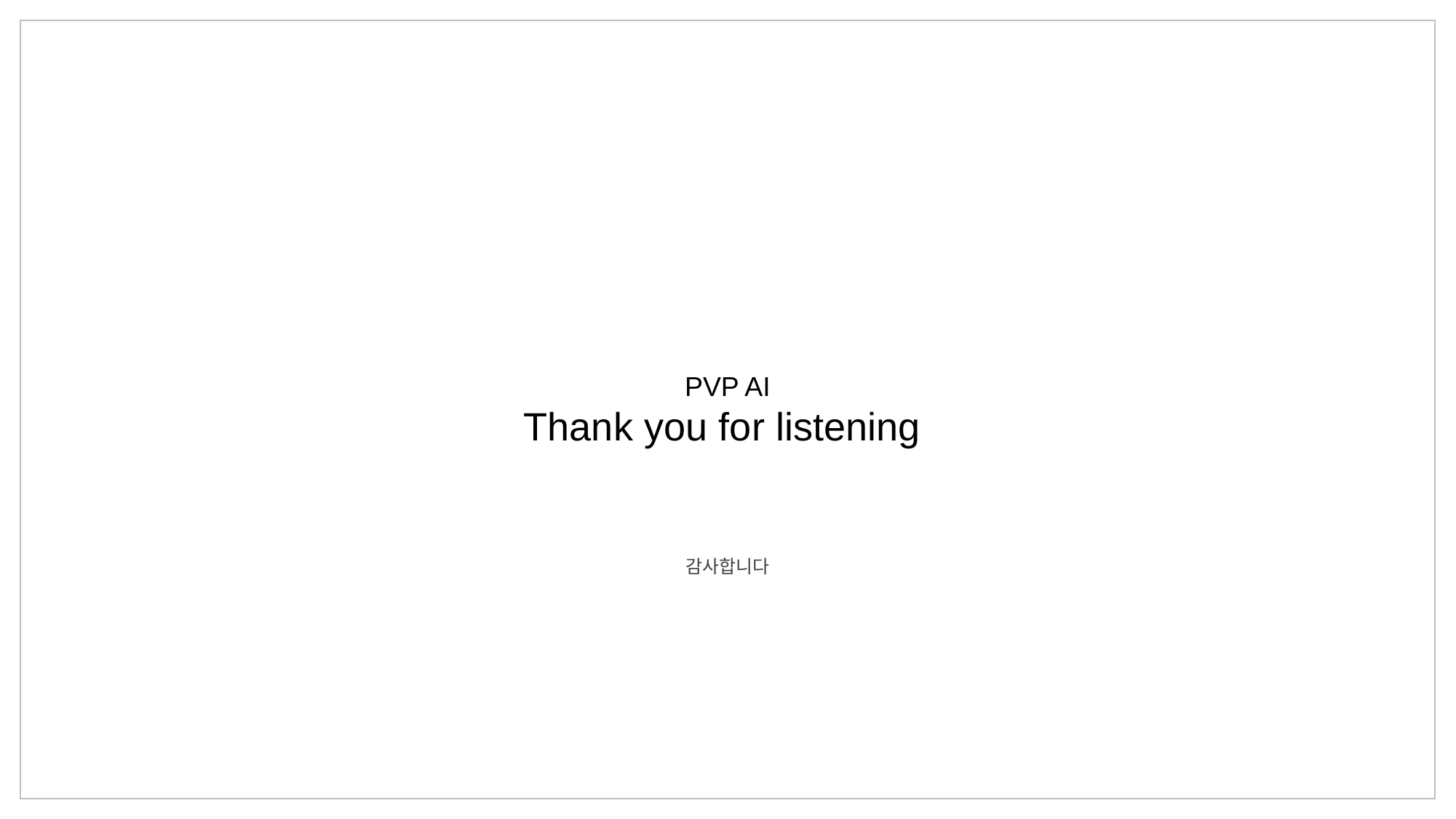

PVP AI
Thank you for listening
감사합니다